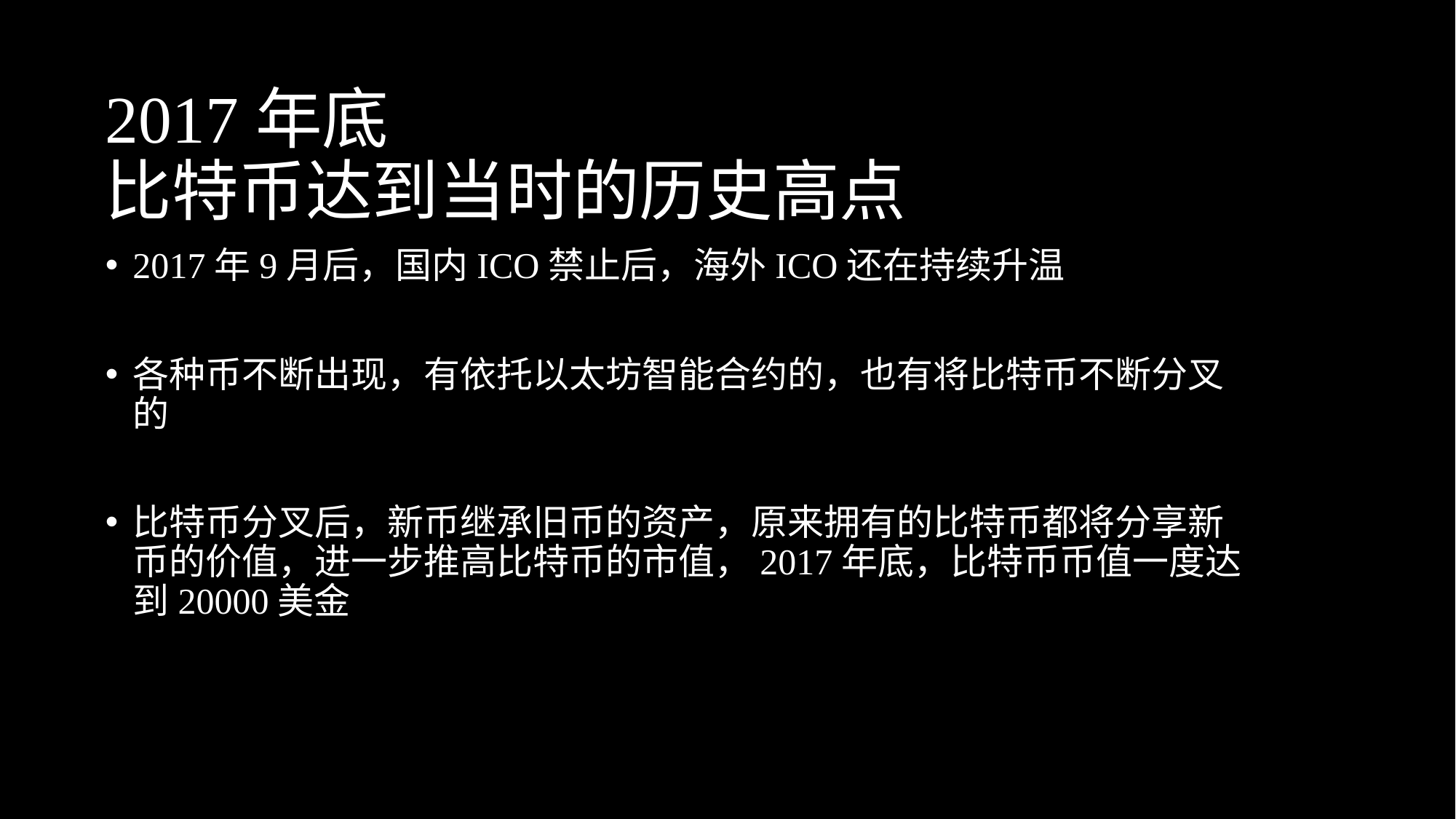

# 2017年底 比特币达到当时的历史高点
2017年9月后，国内ICO禁止后，海外ICO还在持续升温

各种币不断出现，有依托以太坊智能合约的，也有将比特币不断分叉的

比特币分叉后，新币继承旧币的资产，原来拥有的比特币都将分享新币的价值，进一步推高比特币的市值，2017年底，比特币币值一度达到20000美金